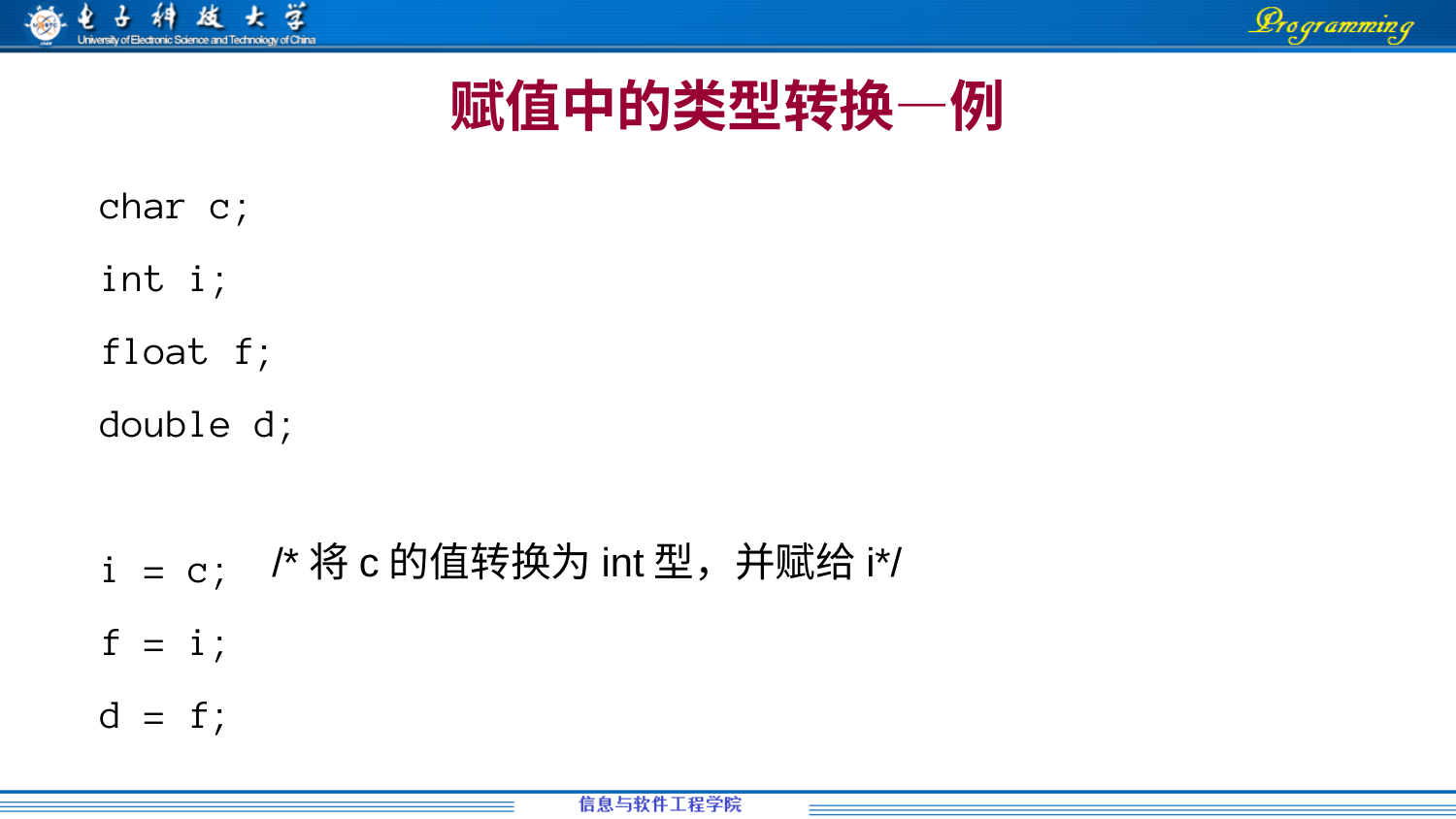

# 赋值中的类型转换—例
char c;
int i;
float f;
double d;

i = c;
f = i;
d = f;
/*将c的值转换为int型，并赋给i*/